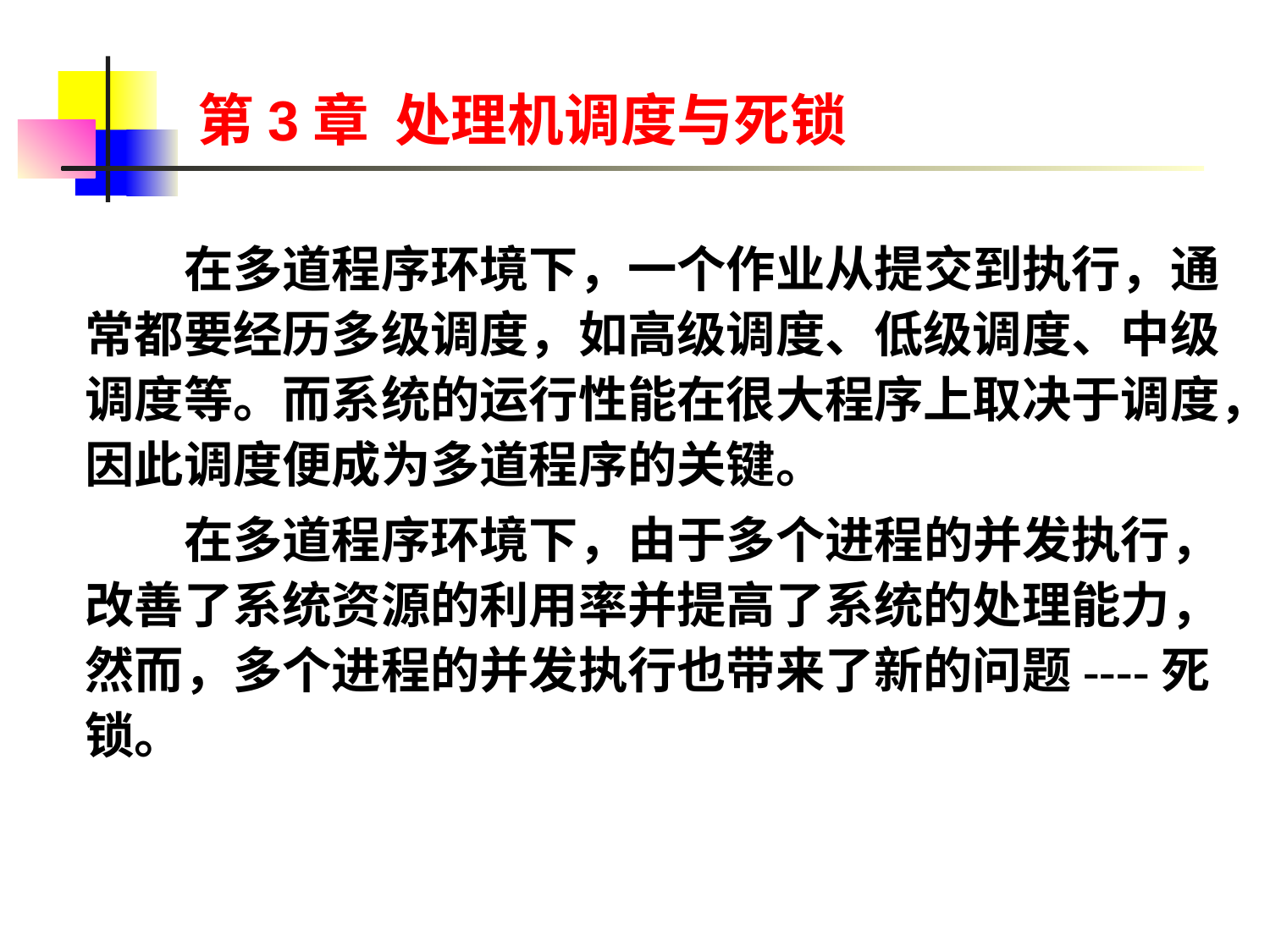

# 第3章  处理机调度与死锁
            在多道程序环境下，一个作业从提交到执行，通常都要经历多级调度，如高级调度、低级调度、中级调度等。而系统的运行性能在很大程序上取决于调度，因此调度便成为多道程序的关键。
            在多道程序环境下，由于多个进程的并发执行，改善了系统资源的利用率并提高了系统的处理能力，然而，多个进程的并发执行也带来了新的问题----死锁。